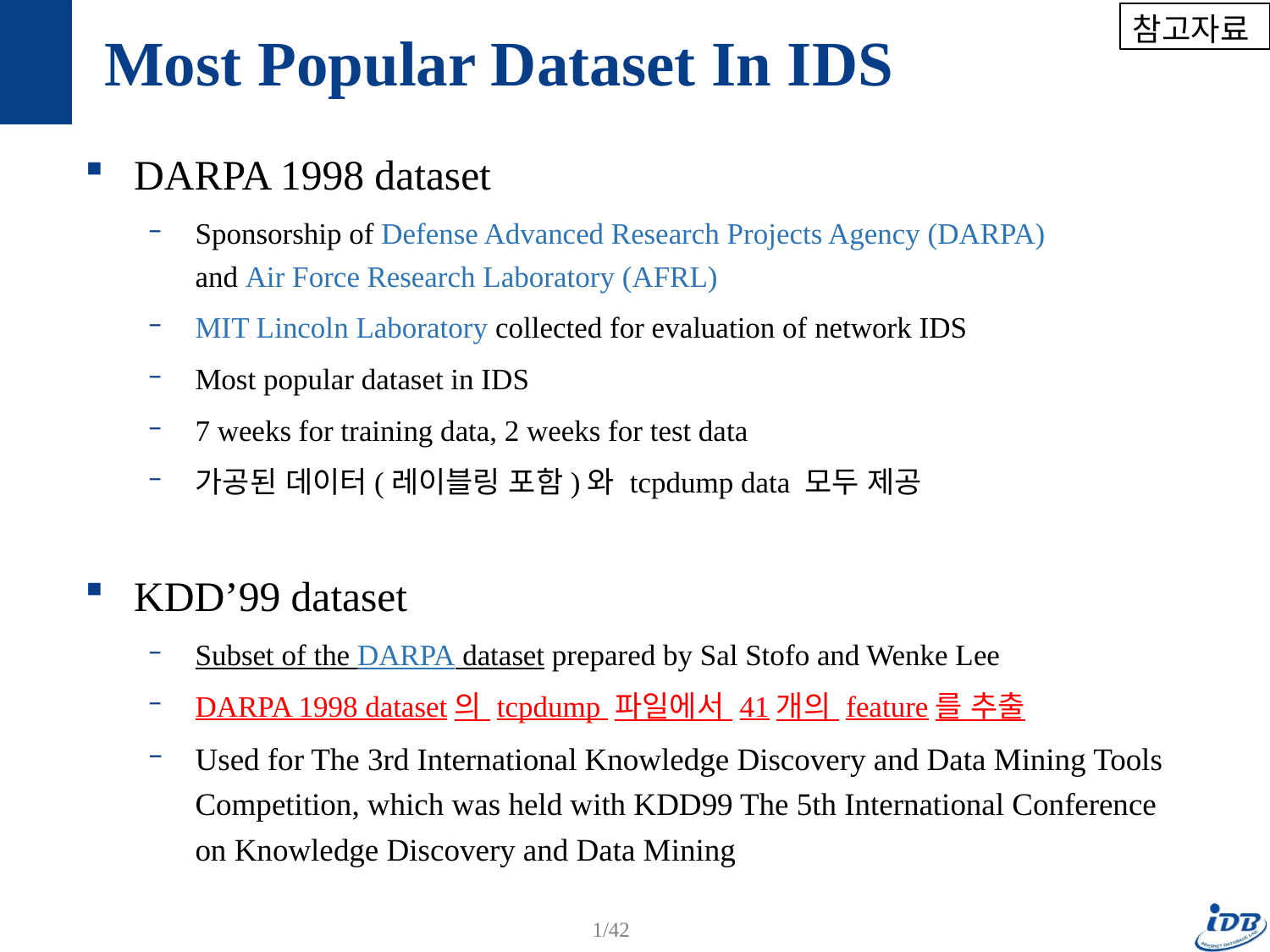

참고자료
# Most Popular Dataset In IDS
DARPA 1998 dataset
Sponsorship of Defense Advanced Research Projects Agency (DARPA)
and Air Force Research Laboratory (AFRL)
MIT Lincoln Laboratory collected for evaluation of network IDS
Most popular dataset in IDS
7 weeks for training data, 2 weeks for test data
가공된 데이터(레이블링 포함)와 tcpdump data 모두 제공

KDD’99 dataset
Subset of the DARPA dataset prepared by Sal Stofo and Wenke Lee
DARPA 1998 dataset의 tcpdump 파일에서 41개의 feature를 추출
Used for The 3rd International Knowledge Discovery and Data Mining Tools Competition, which was held with KDD99 The 5th International Conference
on Knowledge Discovery and Data Mining